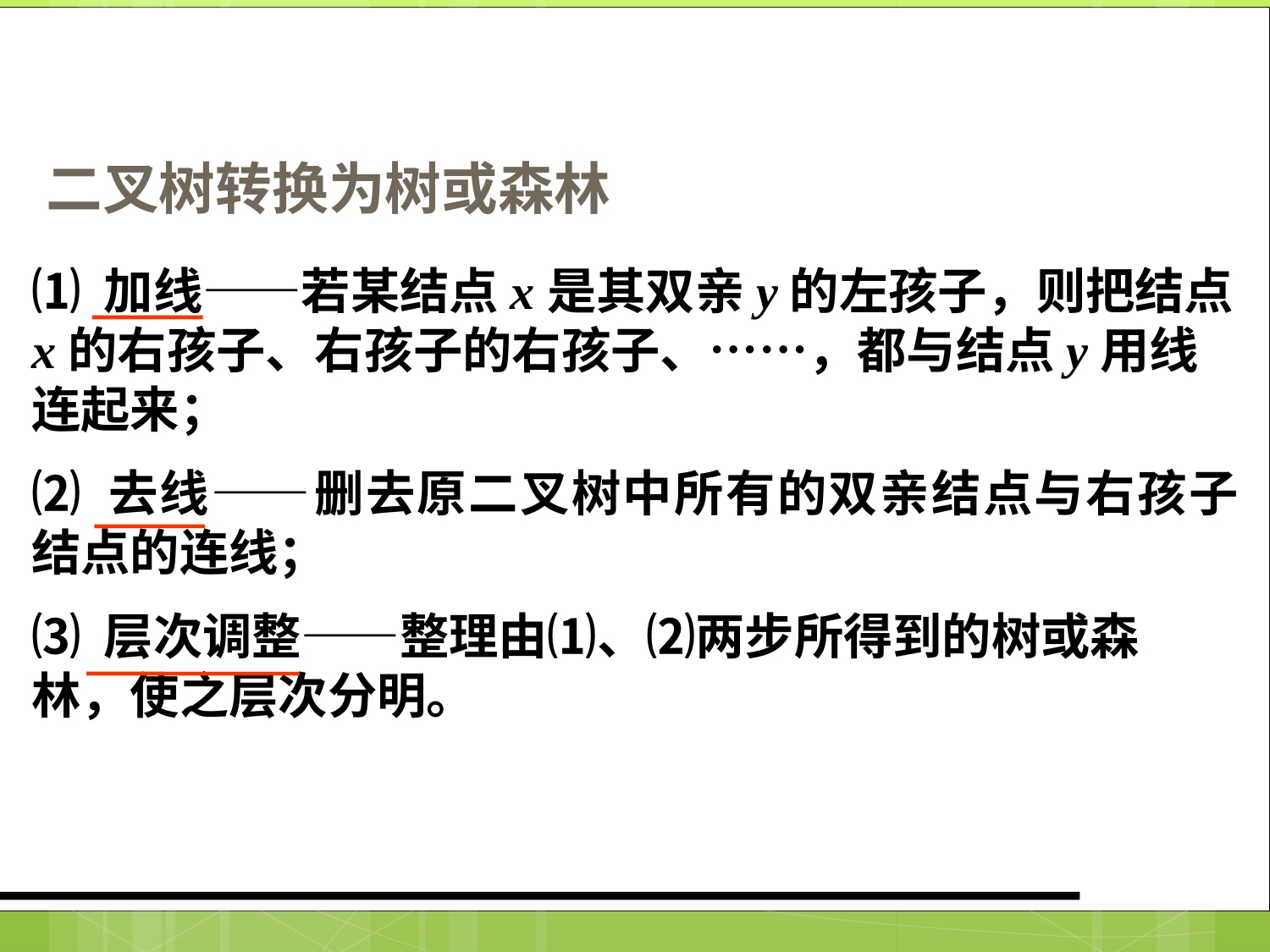

二叉树转换为树或森林
⑴ 加线——若某结点x是其双亲y的左孩子，则把结点x的右孩子、右孩子的右孩子、……，都与结点y用线连起来；
⑵ 去线——删去原二叉树中所有的双亲结点与右孩子结点的连线；
⑶ 层次调整——整理由⑴、⑵两步所得到的树或森林，使之层次分明。